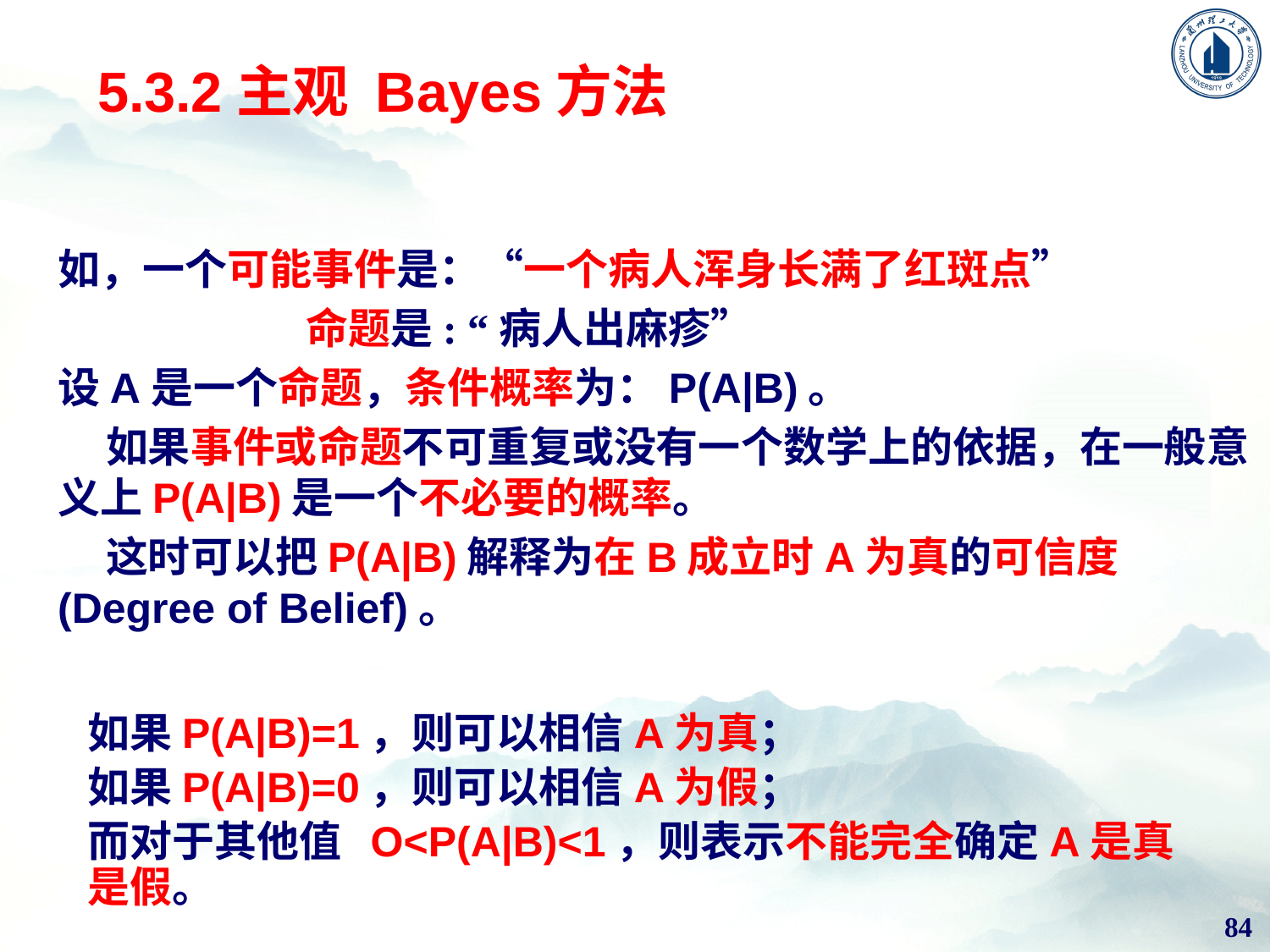

5.3.2主观 Bayes方法
如，一个可能事件是：“一个病人浑身长满了红斑点”
                         命题是: “病人出麻疹”
设A是一个命题，条件概率为：P(A|B)。
    如果事件或命题不可重复或没有一个数学上的依据，在一般意义上P(A|B)是一个不必要的概率。
    这时可以把P(A|B)解释为在B成立时A为真的可信度 (Degree of Belief)。

如果P(A|B)=1，则可以相信A为真；
如果P(A|B)=0，则可以相信A为假；
而对于其他值  O<P(A|B)<1，则表示不能完全确定A是真是假。
84